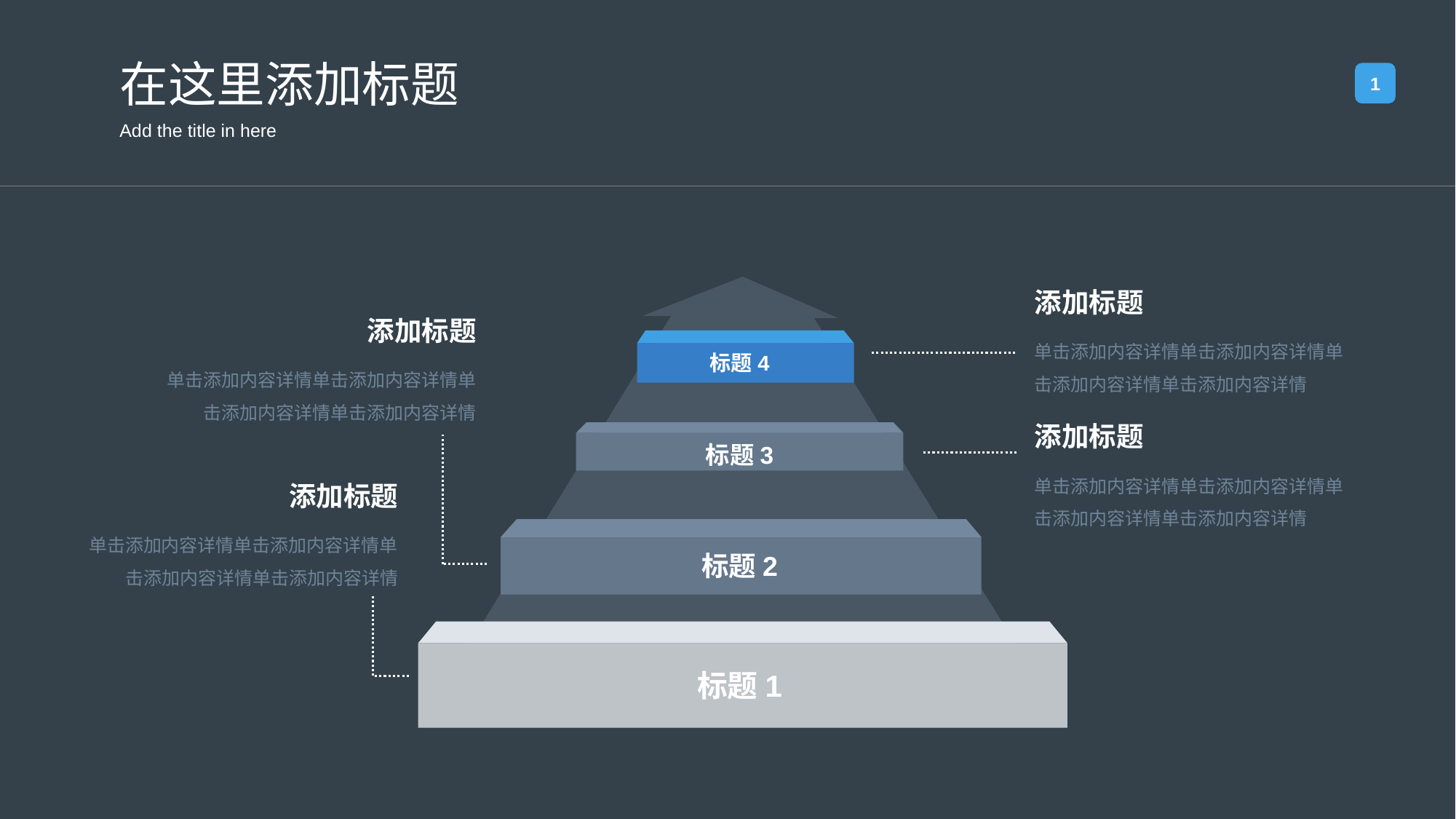

在这里添加标题
1
Add the title in here

添加标题
添加标题
单击添加内容详情单击添加内容详情单
击添加内容详情单击添加内容详情
标题4
单击添加内容详情单击添加内容详情单
击添加内容详情单击添加内容详情
添加标题
标题3
单击添加内容详情单击添加内容详情单
击添加内容详情单击添加内容详情
添加标题
单击添加内容详情单击添加内容详情单
击添加内容详情单击添加内容详情
标题2
标题1